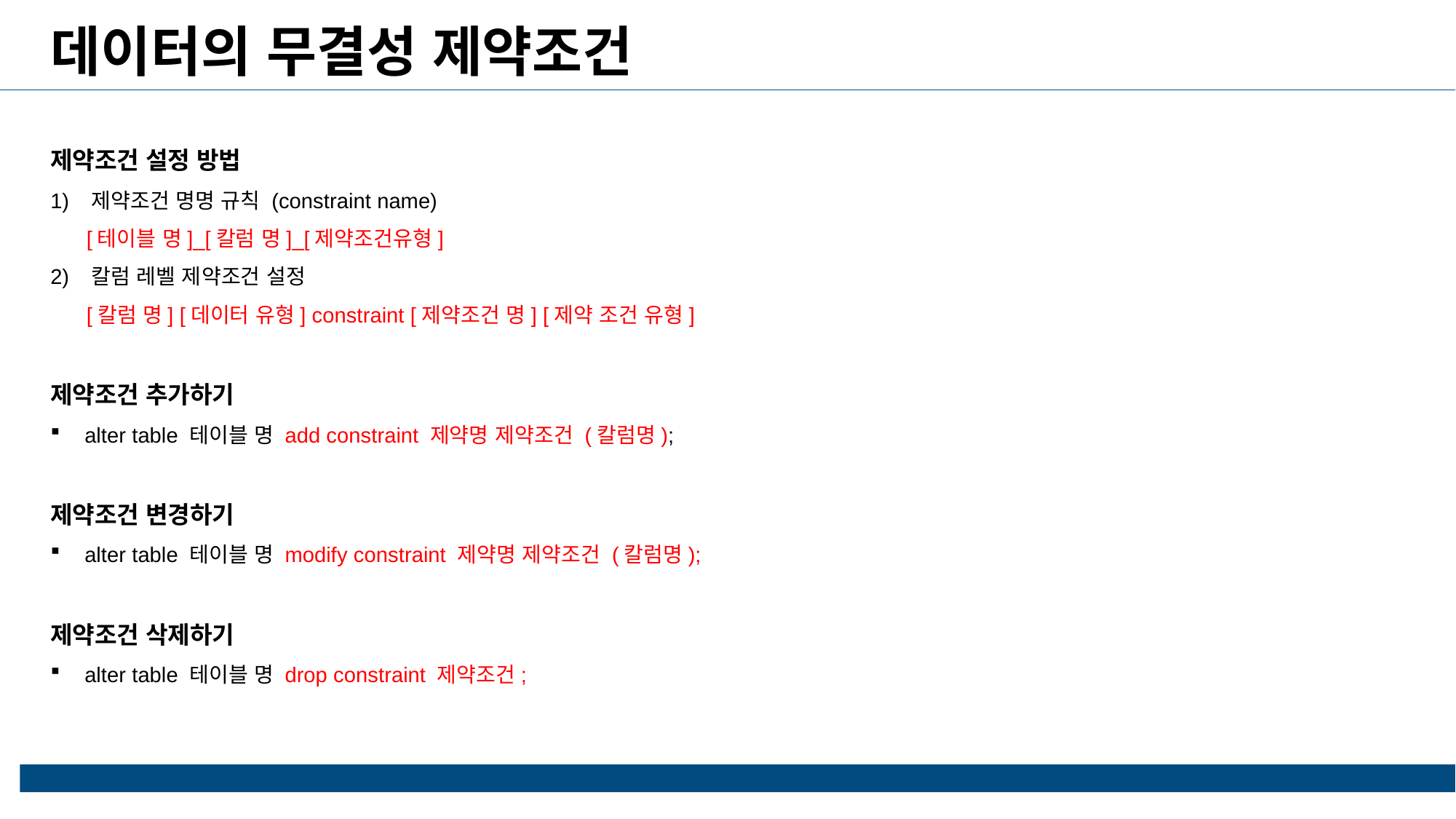

데이터의 무결성 제약조건
제약조건 설정 방법
제약조건 명명 규칙 (constraint name)
      [테이블 명]_[칼럼 명]_[제약조건유형]
칼럼 레벨 제약조건 설정
      [칼럼 명] [데이터 유형] constraint [제약조건 명] [제약 조건 유형]

제약조건 추가하기
alter table 테이블 명 add constraint 제약명 제약조건 (칼럼명);

제약조건 변경하기
alter table 테이블 명 modify constraint 제약명 제약조건 (칼럼명);

제약조건 삭제하기
alter table 테이블 명 drop constraint 제약조건;